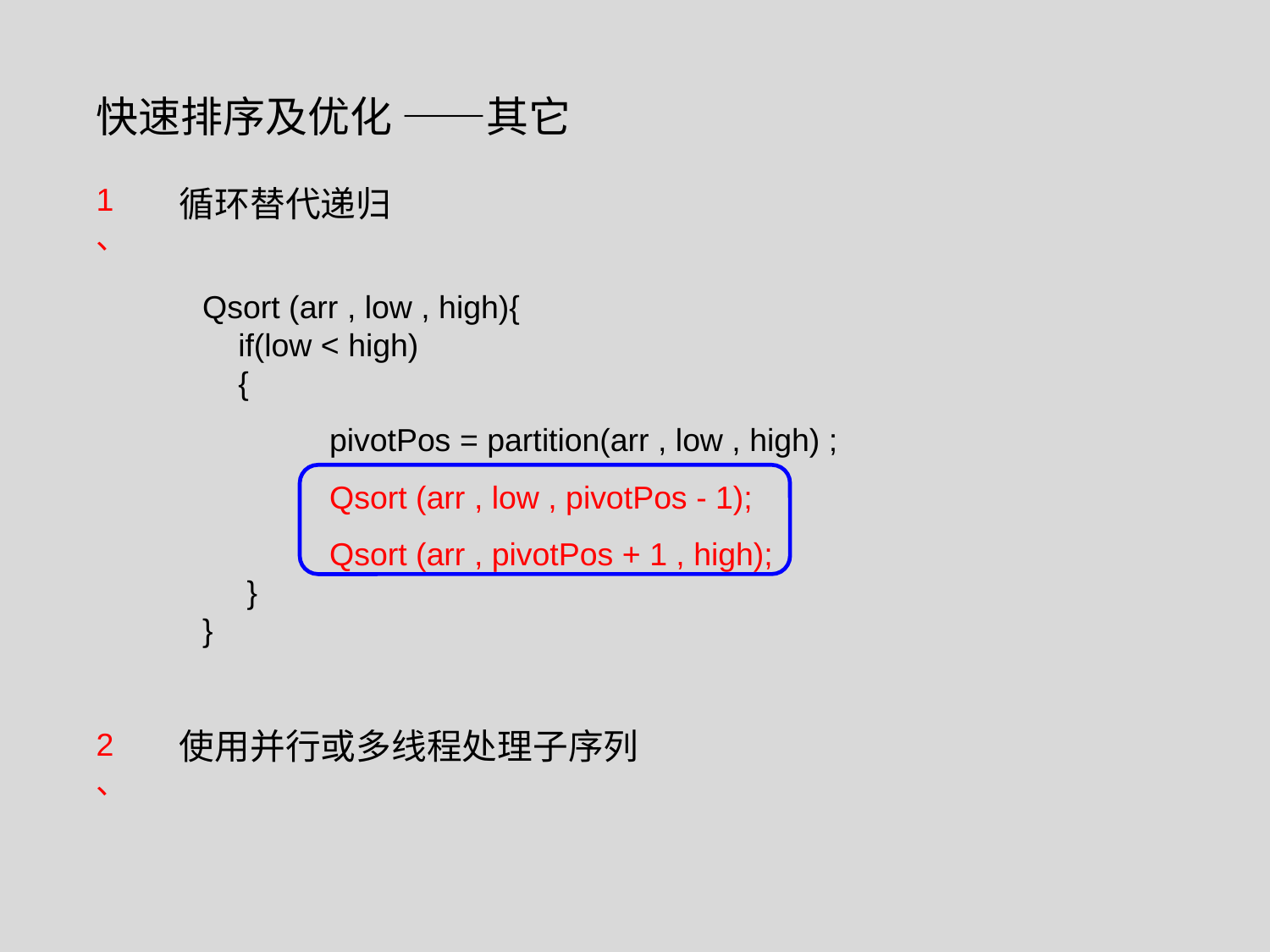

快速排序及优化 ——其它
1、
循环替代递归
Qsort (arr , low , high){
    if(low < high)
    {
	pivotPos = partition(arr , low , high) ;
	Qsort (arr , low , pivotPos - 1);
	Qsort (arr , pivotPos + 1 , high);
     }
}

2、
使用并行或多线程处理子序列